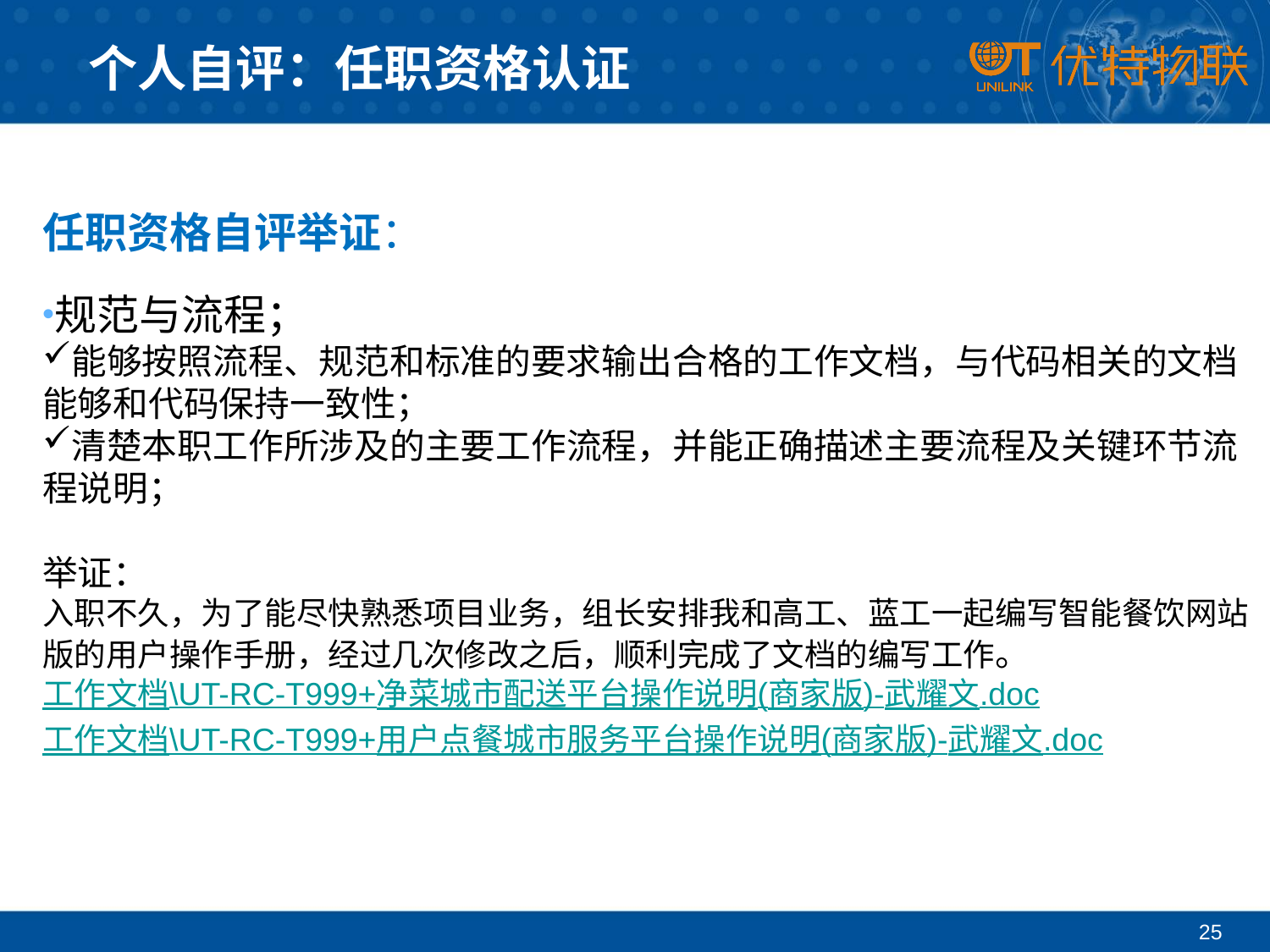

# 个人自评：任职资格认证
任职资格自评举证：
规范与流程；
能够按照流程、规范和标准的要求输出合格的工作文档，与代码相关的文档能够和代码保持一致性；
清楚本职工作所涉及的主要工作流程，并能正确描述主要流程及关键环节流程说明；

举证：
入职不久，为了能尽快熟悉项目业务，组长安排我和高工、蓝工一起编写智能餐饮网站版的用户操作手册，经过几次修改之后，顺利完成了文档的编写工作。
工作文档\UT-RC-T999+净菜城市配送平台操作说明(商家版)-武耀文.doc
工作文档\UT-RC-T999+用户点餐城市服务平台操作说明(商家版)-武耀文.doc
25